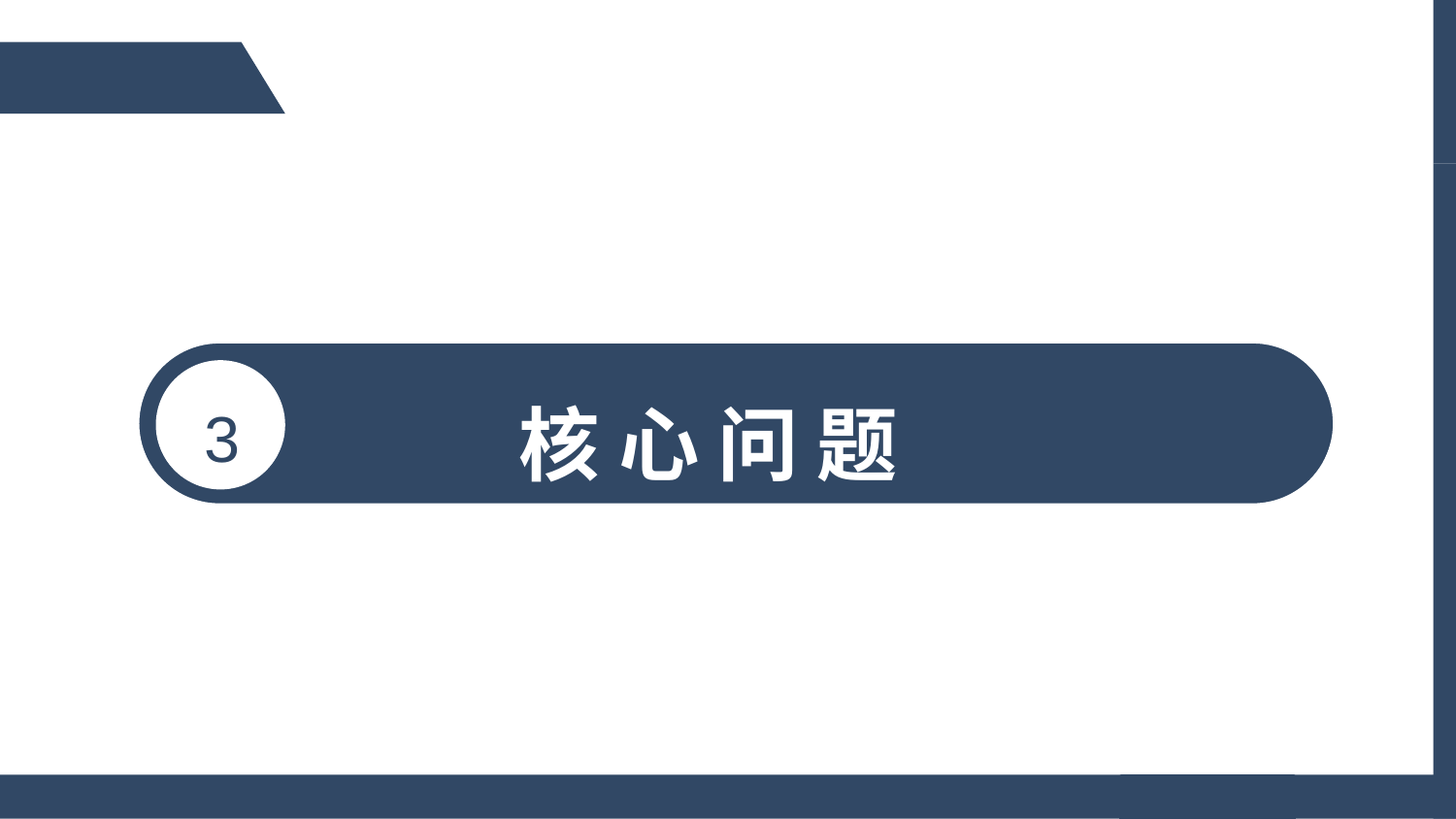

核 心 问 题

3

PPT下载 http://www.1ppt.com/xiazai/